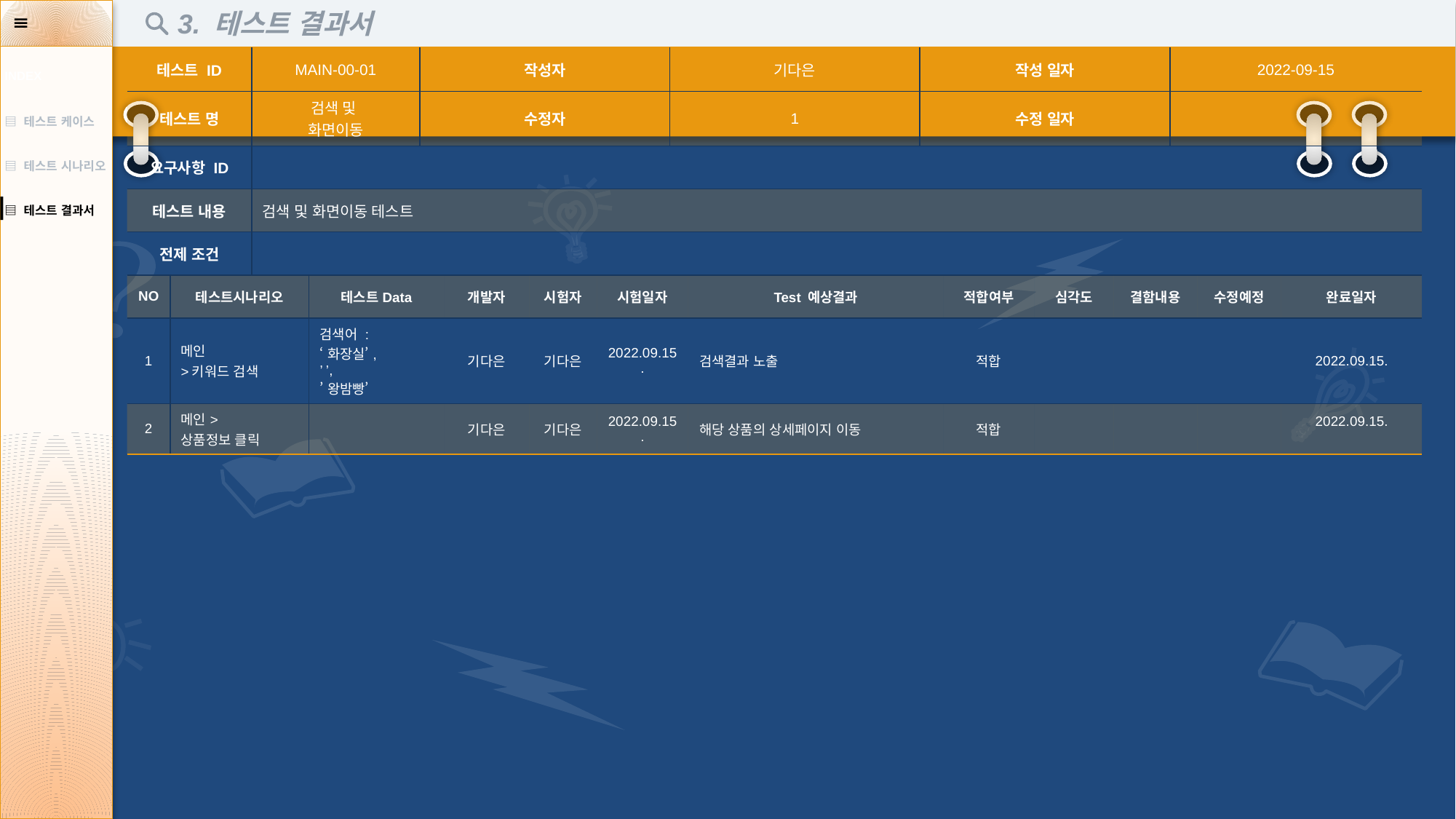

3. 테스트 결과서

| 테스트 ID |  | MAIN-00-01 |  | 작성자 |  |  |  | 기다은 |  | 작성 일자 |  |  |  | 2022-09-15 |  |  |
| --- | --- | --- | --- | --- | --- | --- | --- | --- | --- | --- | --- | --- | --- | --- | --- | --- |
| 테스트 명 |  | 검색 및 화면이동 |  | 수정자 |  |  |  | 1 |  | 수정 일자 |  |  |  |  |  |  |
| 요구사항 ID |  |  |  |  |  |  |  |  |  |  |  |  |  |  |  |  |
| 테스트 내용 |  | 검색 및 화면이동 테스트 |  |  |  |  |  |  |  |  |  |  |  |  |  |  |
| 전제 조건 |  |  |  |  |  |  |  |  |  |  |  |  |  |  |  |  |
| NO | 테스트시나리오 | 테스트Data | 테스트Data | 시험자 | 개발자 | 시험자 | 시험일자 |  | Test 예상결과 |  | 적합여부 | 심각도 | 결함내용 |  | 수정예정 | 완료일자 |
| 1 | 메인 >키워드 검색 |  | 검색어 : ‘화장실’, ’ ’, ’왕밤빵’ |  | 기다은 | 기다은 | 2022.09.15. |  | 검색결과 노출 |  | 적합 |  |  |  |  | 2022.09.15. |
| 2 | 메인> 상품정보 클릭 |  |  |  | 기다은 | 기다은 | 2022.09.15. |  | 해당 상품의 상세페이지 이동 |  | 적합 |  |  |  |  | 2022.09.15. |
| INDEX |
| --- |
| ▤ 테스트 케이스 |
| ▤ 테스트 시나리오 |
| ▤ 테스트 결과서 |